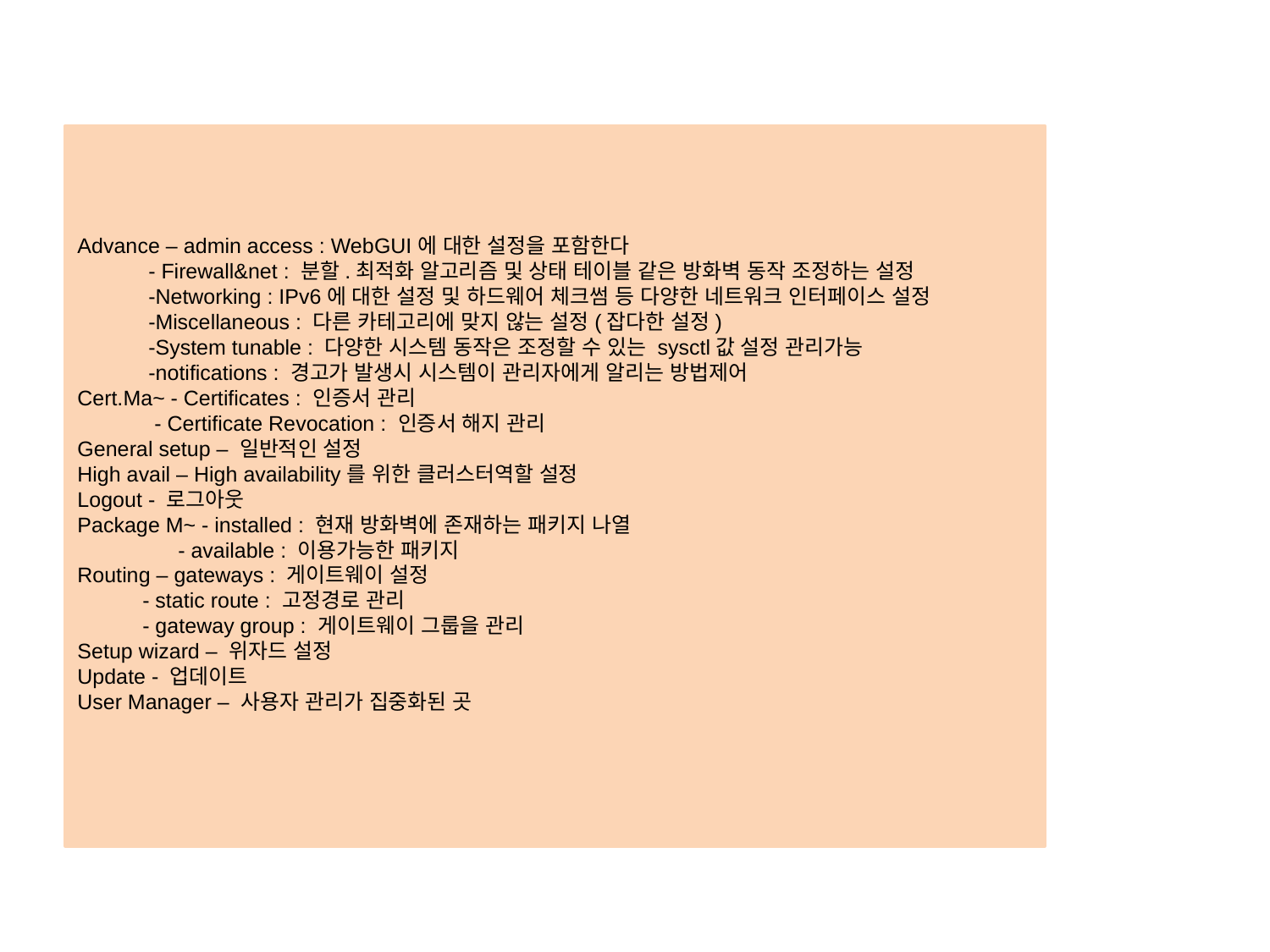

Advance – admin access : WebGUI에 대한 설정을 포함한다
            - Firewall&net : 분할.최적화 알고리즘 및 상태 테이블 같은 방화벽 동작 조정하는 설정
            -Networking : IPv6에 대한 설정 및 하드웨어 체크썸 등 다양한 네트워크 인터페이스 설정
            -Miscellaneous : 다른 카테고리에 맞지 않는 설정(잡다한 설정)
            -System tunable : 다양한 시스템 동작은 조정할 수 있는 sysctl값 설정 관리가능
            -notifications : 경고가 발생시 시스템이 관리자에게 알리는 방법제어
Cert.Ma~ - Certificates : 인증서 관리
             - Certificate Revocation : 인증서 해지 관리
General setup – 일반적인 설정
High avail – High availability를 위한 클러스터역할 설정
Logout - 로그아웃
Package M~ - installed : 현재 방화벽에 존재하는 패키지 나열
                 - available : 이용가능한 패키지
Routing – gateways : 게이트웨이 설정
           - static route : 고정경로 관리
           - gateway group : 게이트웨이 그룹을 관리
Setup wizard – 위자드 설정
Update - 업데이트
User Manager – 사용자 관리가 집중화된 곳